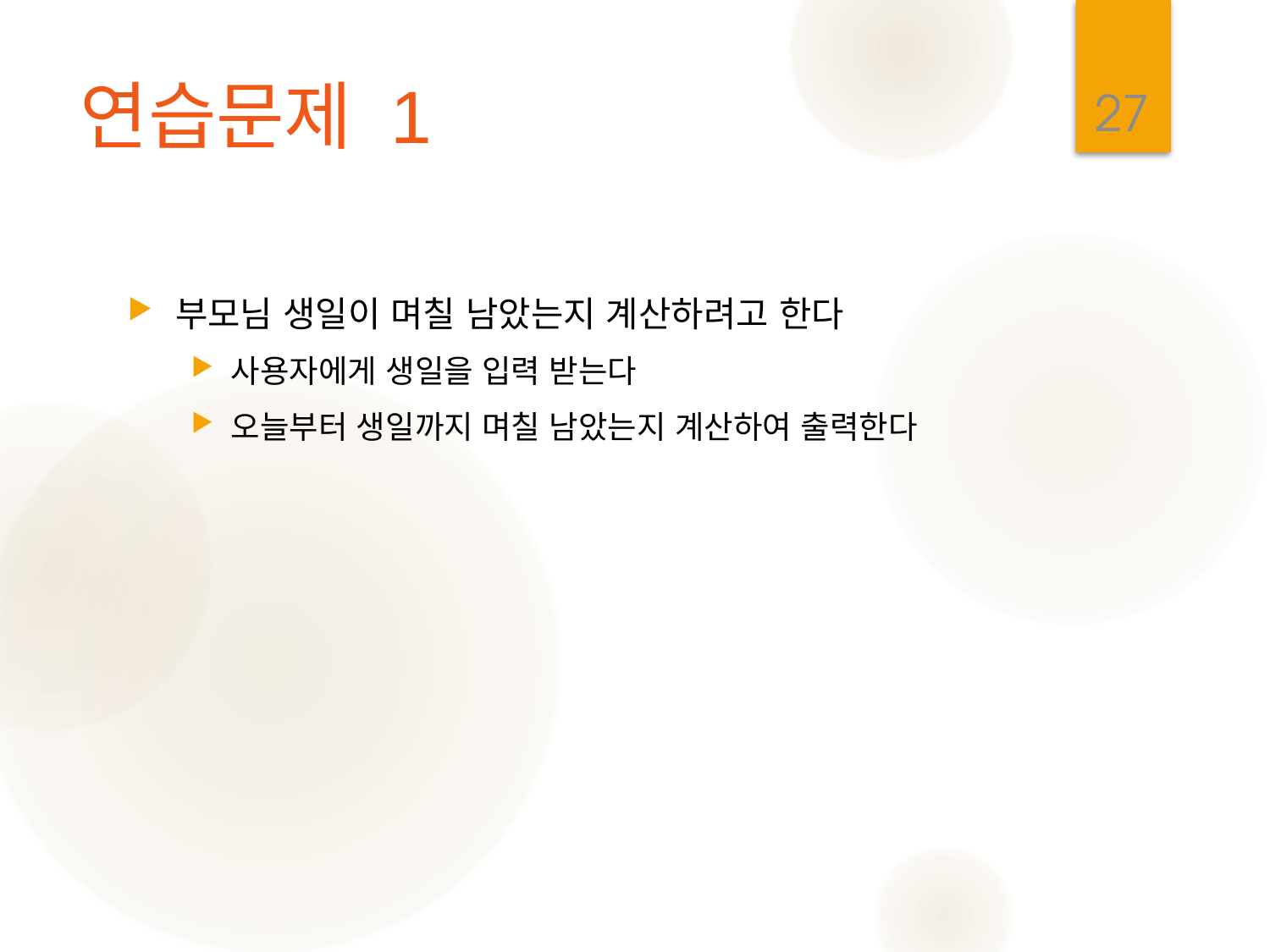

27
# 연습문제 1
부모님 생일이 며칠 남았는지 계산하려고 한다
사용자에게 생일을 입력 받는다
오늘부터 생일까지 며칠 남았는지 계산하여 출력한다